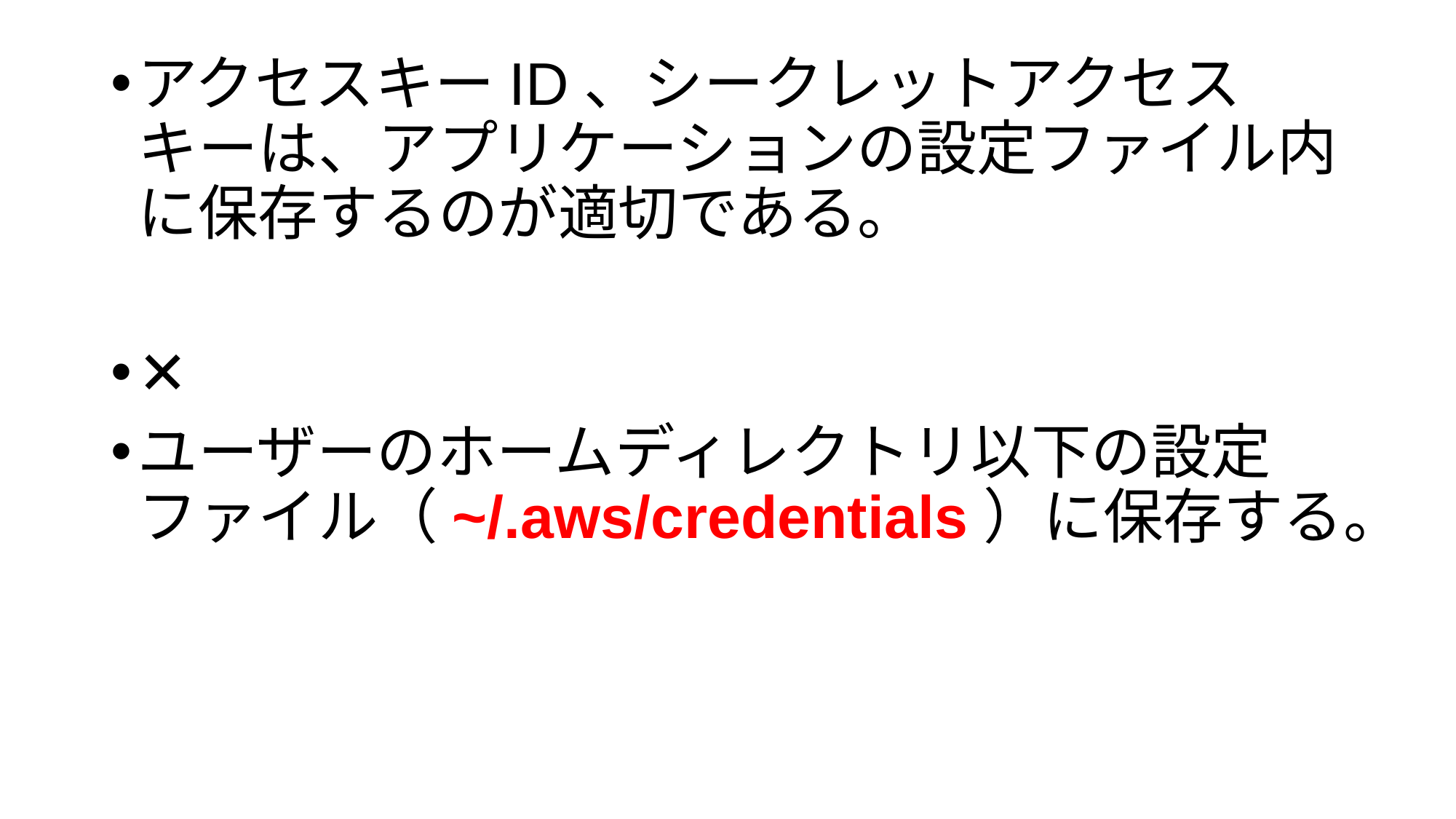

アクセスキーID、シークレットアクセスキーは、アプリケーションの設定ファイル内に保存するのが適切である。

✕
ユーザーのホームディレクトリ以下の設定ファイル（~/.aws/credentials）に保存する。